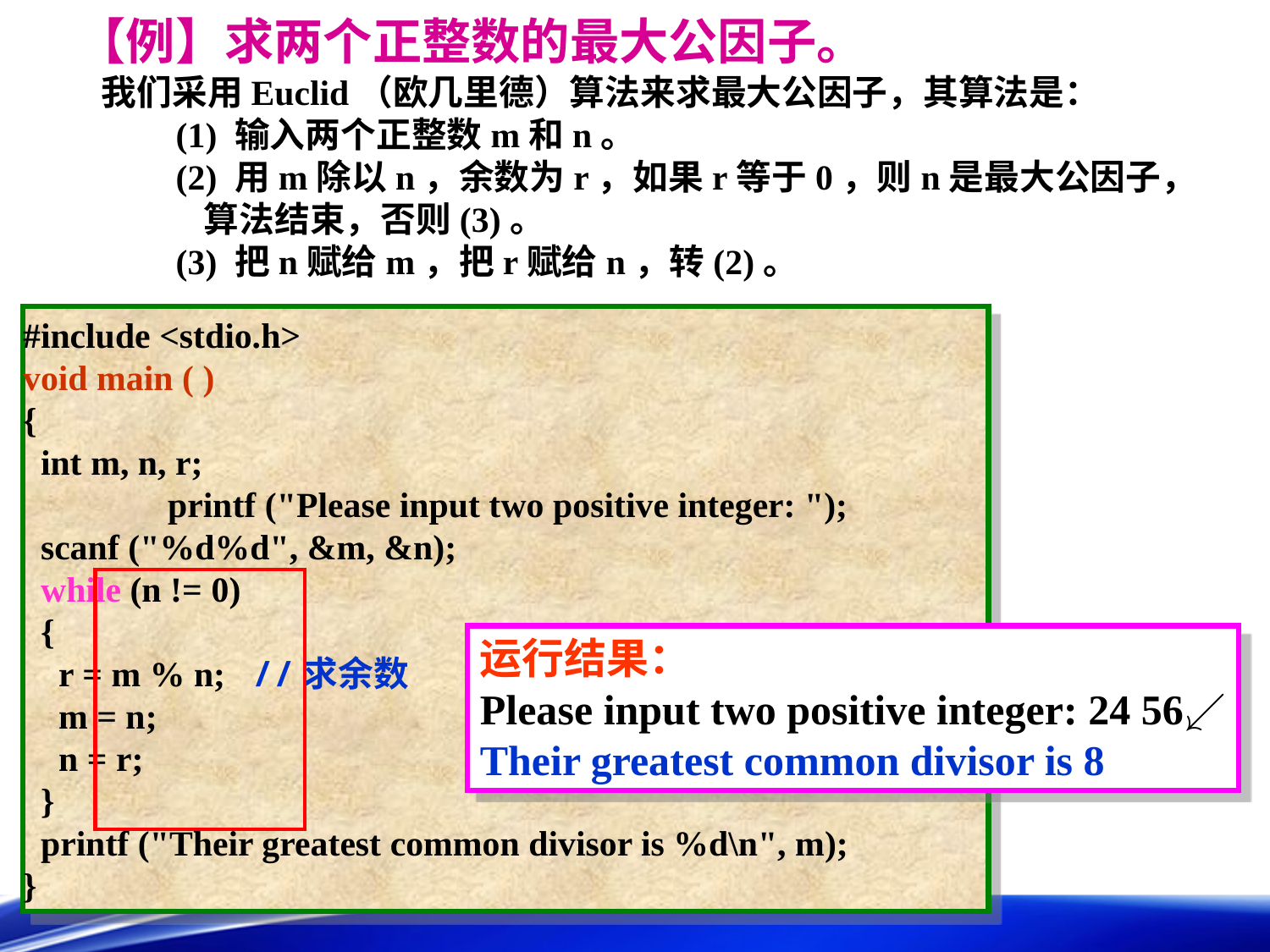

【例】求两个正整数的最大公因子。
  我们采用Euclid（欧几里德）算法来求最大公因子，其算法是：
    (1) 输入两个正整数m和n。
    (2) 用m除以n，余数为r，如果r等于0，则n是最大公因子，算法结束，否则(3)。
    (3) 把n赋给m，把r赋给n，转(2)。
#include <stdio.h>
void main ( )
{
  int m, n, r;
  printf ("Please input two positive integer: ");
  scanf ("%d%d", &m, &n);
  while (n != 0)
  {
    r = m % n;   //求余数
    m = n;
    n = r;
  }
  printf ("Their greatest common divisor is %d\n", m);
}

运行结果：
Please input two positive integer: 24 56↙
Their greatest common divisor is 8